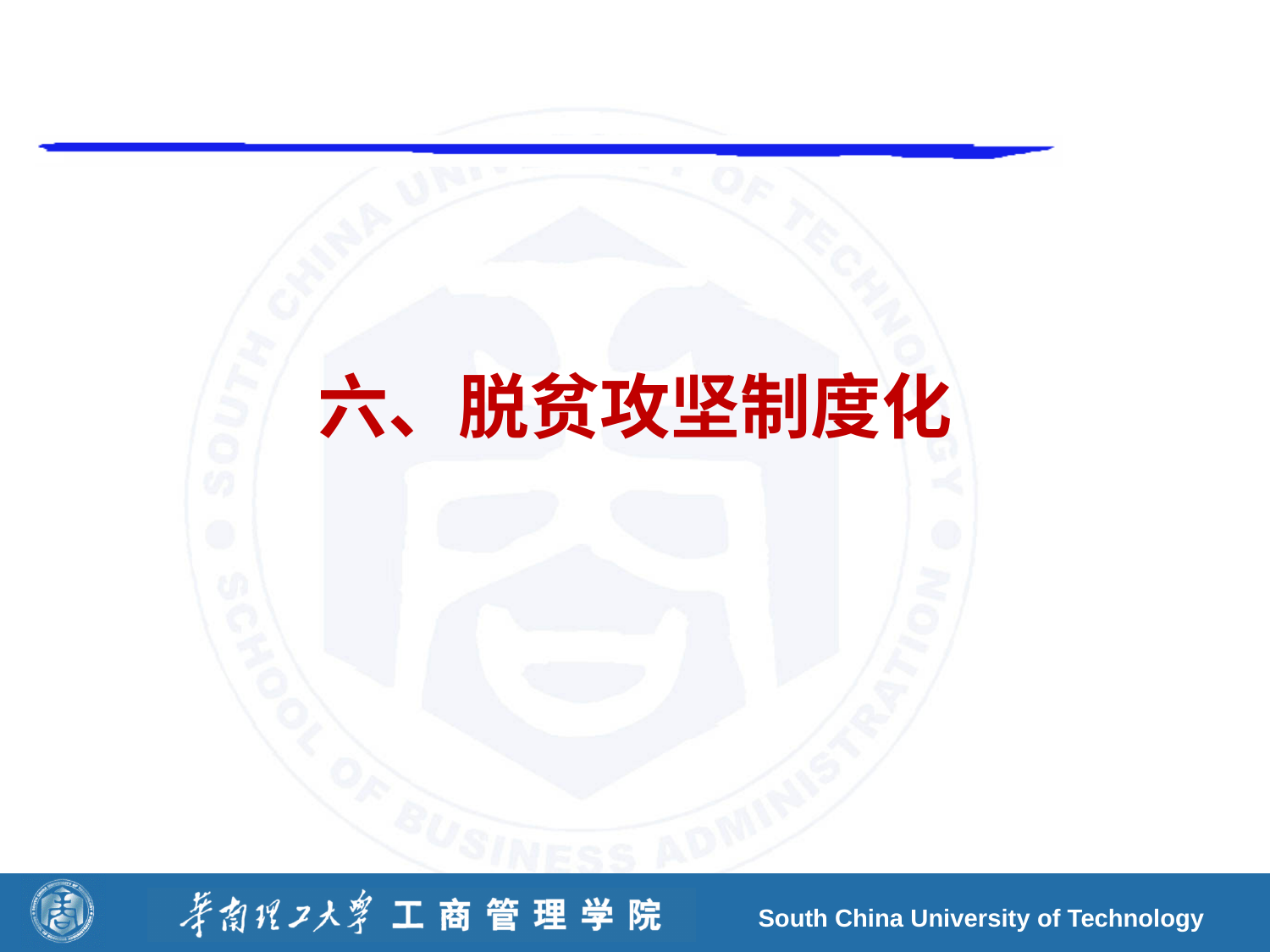

# 六、脱贫攻坚制度化
South China University of Technology